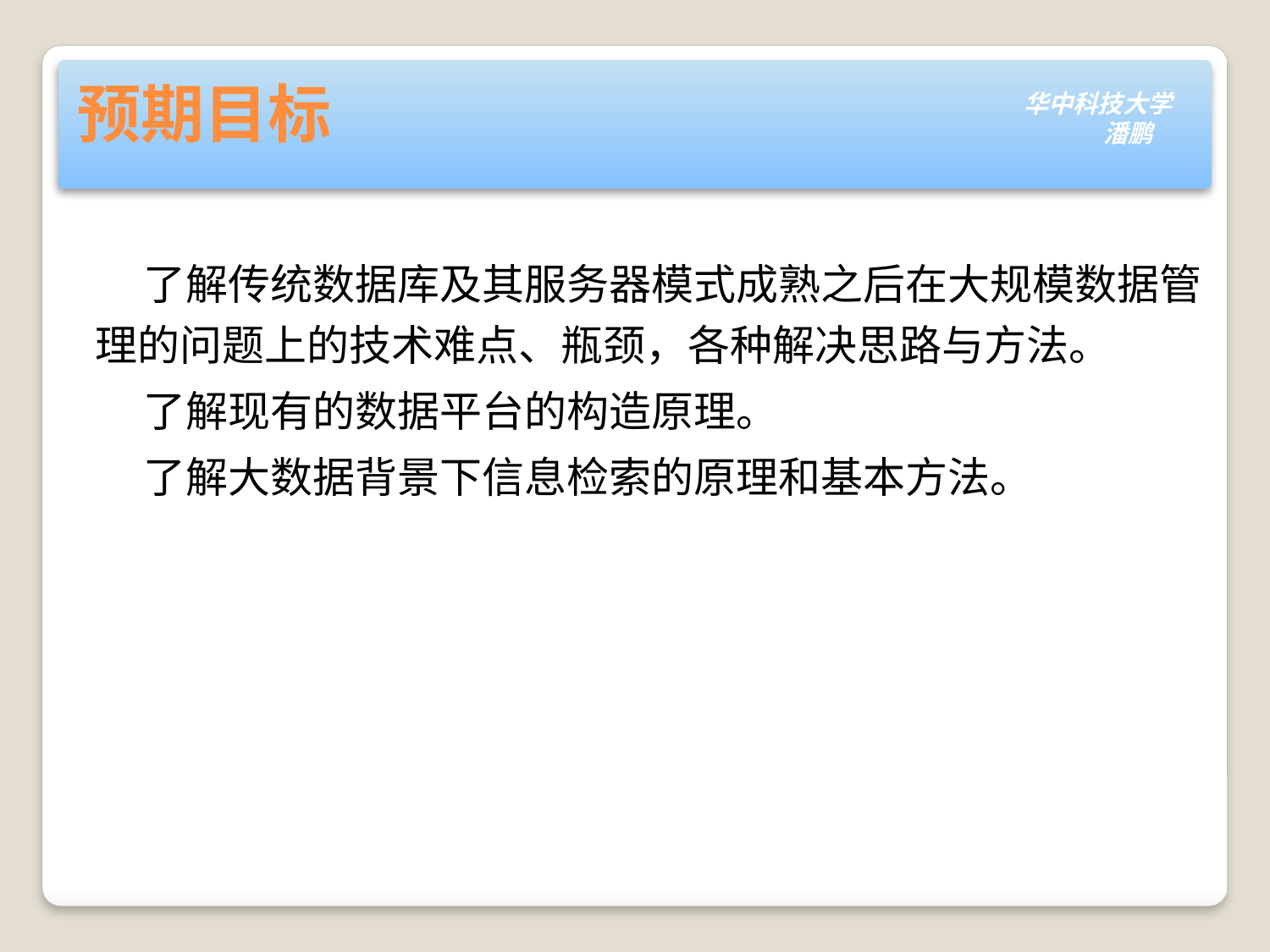

预期目标
    了解传统数据库及其服务器模式成熟之后在大规模数据管理的问题上的技术难点、瓶颈，各种解决思路与方法。
    了解现有的数据平台的构造原理。
    了解大数据背景下信息检索的原理和基本方法。